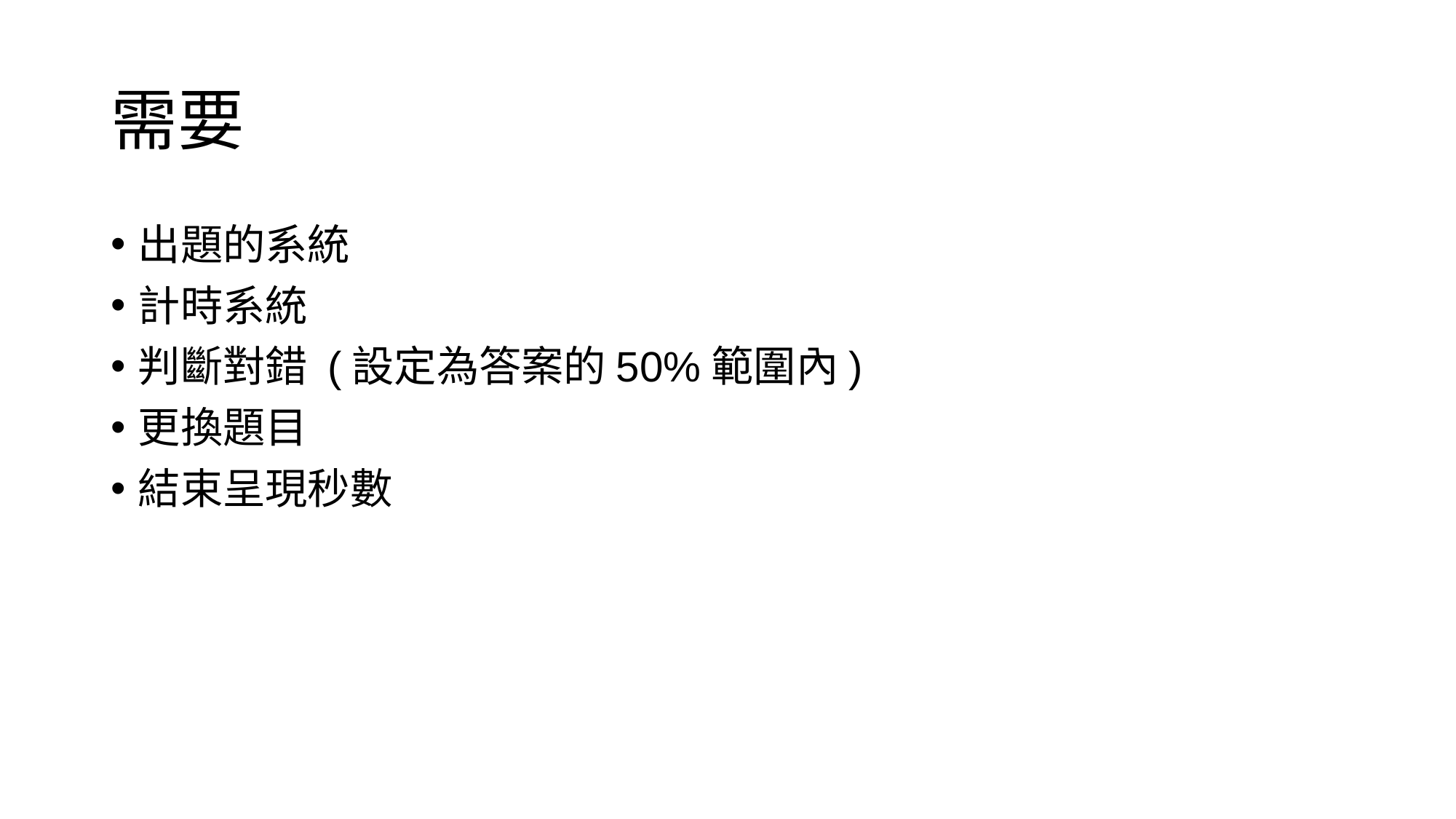

# 需要
出題的系統
計時系統
判斷對錯 (設定為答案的50%範圍內)
更換題目
結束呈現秒數